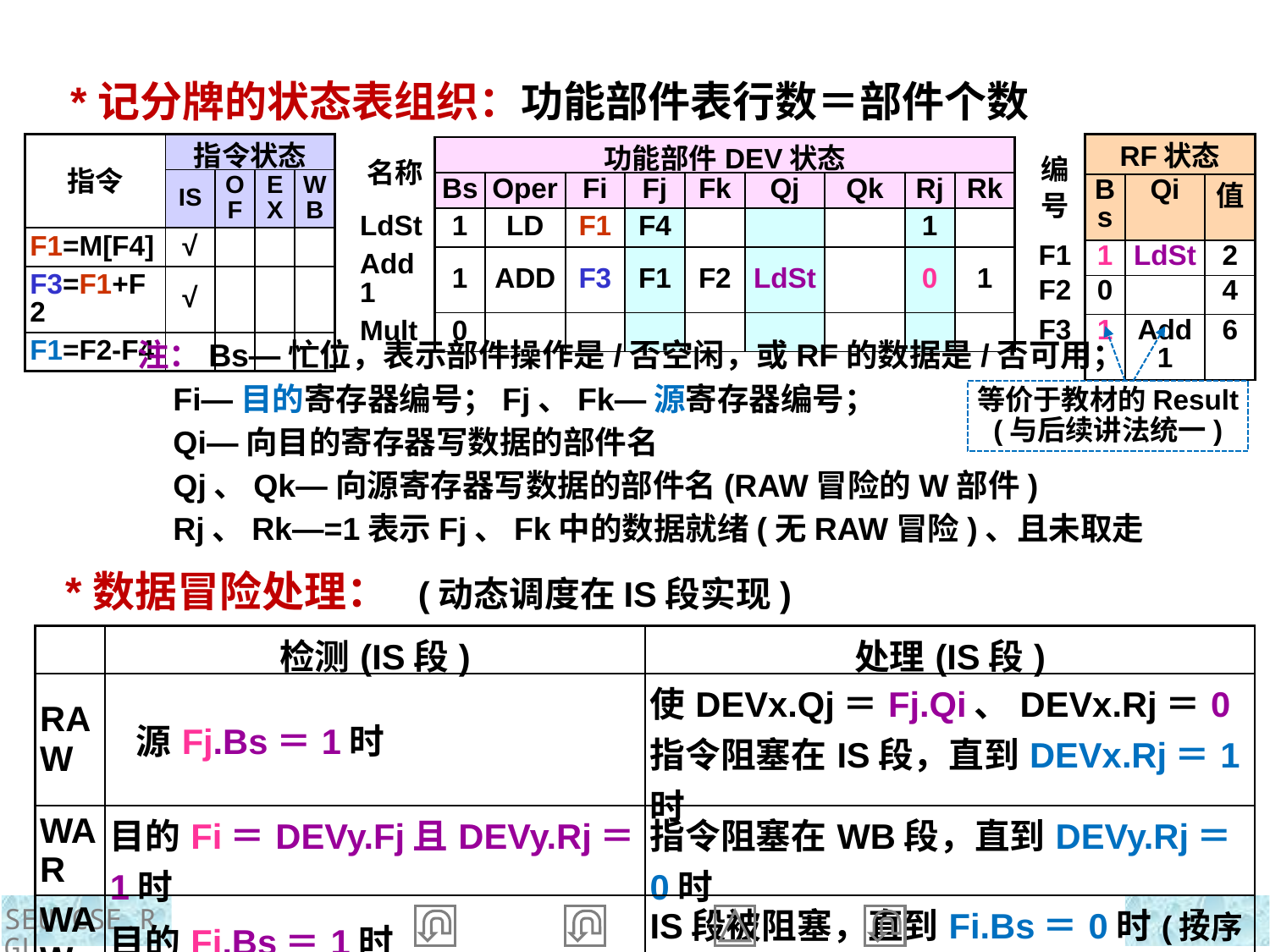

*记分牌的状态表组织：功能部件表行数＝部件个数
| 编号 | RF状态 |  |  |
| --- | --- | --- | --- |
|  | Bs | Qi | 值 |
| F1 | 1 | LdSt | 2 |
| F2 | 0 |  | 4 |
| F3 | 1 | Add1 | 6 |
| 指令 | 指令状态 |  |  |  |
| --- | --- | --- | --- | --- |
|  | IS | OF | EX | WB |
| F1=M[F4] | √ |  |  |  |
| F3=F1+F2 | √ |  |  |  |
| F1=F2-F4 |  |  |  |  |
| 名称 | 功能部件DEV状态 |  |  |  |  |  |  |  |  |
| --- | --- | --- | --- | --- | --- | --- | --- | --- | --- |
|  | Bs | Oper | Fi | Fj | Fk | Qj | Qk | Rj | Rk |
| LdSt | 1 | LD | F1 | F4 |  |  |  | 1 |  |
| Add1 | 1 | ADD | F3 | F1 | F2 | LdSt |  | 0 | 1 |
| Mult | 0 |  |  |  |  |  |  |  |  |
注：Bs—忙位，表示部件操作是/否空闲，或RF的数据是/否可用；
    Fi—目的寄存器编号；Fj、Fk—源寄存器编号；
    Qi—向目的寄存器写数据的部件名
    Qj、Qk—向源寄存器写数据的部件名(RAW冒险的W部件)
    Rj、Rk—=1表示Fj、Fk中的数据就绪(无RAW冒险)、且未取走
等价于教材的Result
(与后续讲法统一)
  *数据冒险处理：  (动态调度在IS段实现)
|  | 检测(IS段) | 处理(IS段) |
| --- | --- | --- |
| RAW | 源Fj.Bs＝1时 | 使DEVx.Qj＝Fj.Qi、DEVx.Rj＝0 指令阻塞在IS段，直到DEVx.Rj＝1时 |
| WAR | 目的Fi＝DEVy.Fj且DEVy.Rj＝1时 | 指令阻塞在WB段，直到DEVy.Rj＝0时 |
| WAW | 目的Fi.Bs＝1时 | IS段被阻塞，直到Fi.Bs＝0时(按序写) |
SEU.CSE.RGL
7